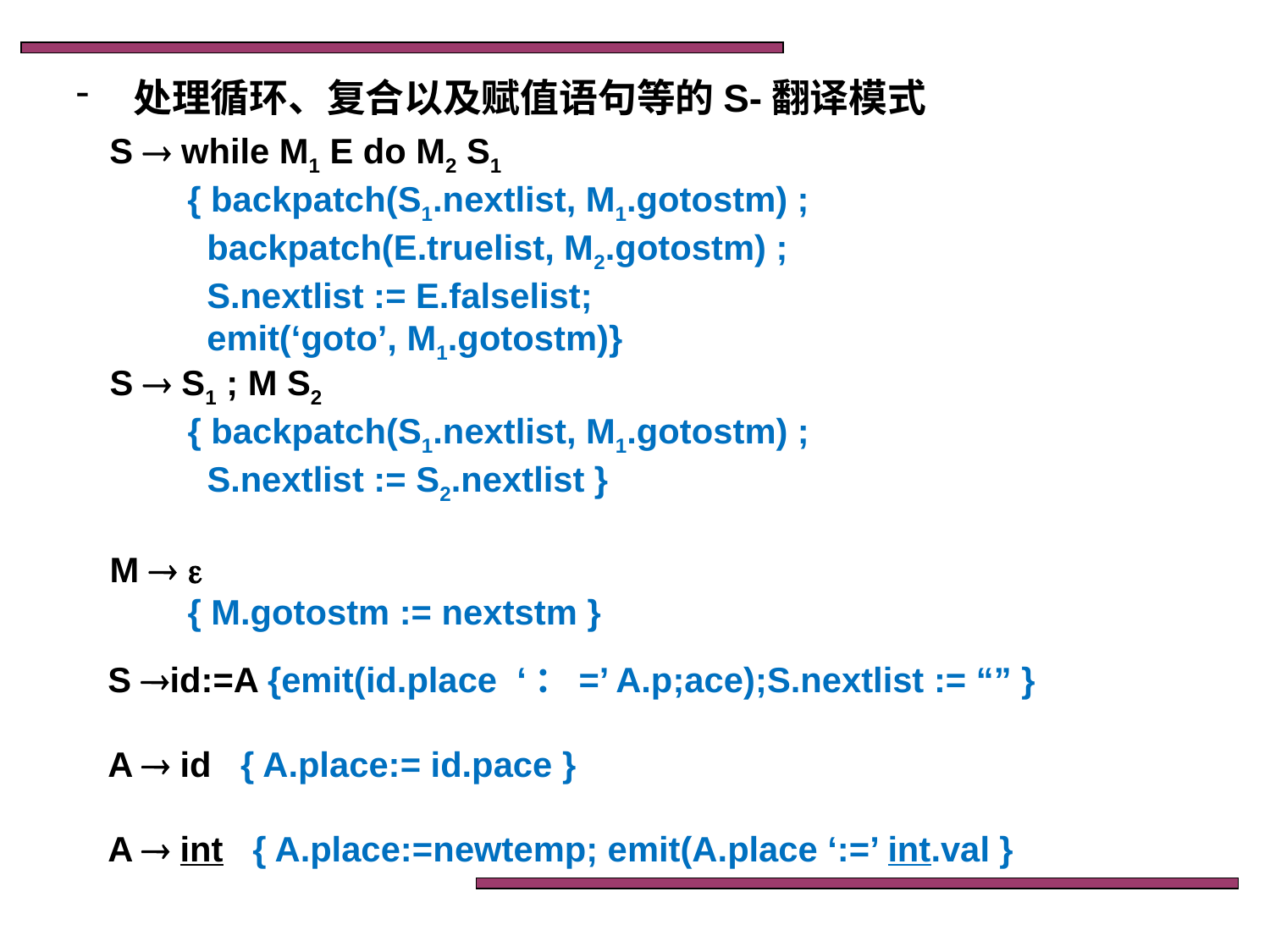

处理循环、复合以及赋值语句等的S-翻译模式
S → while M1 E do M2 S1
        { backpatch(S1.nextlist, M1.gotostm) ;
          backpatch(E.truelist, M2.gotostm) ;
          S.nextlist := E.falselist;
          emit(‘goto’, M1.gotostm)}
S → S1 ; M S2
        { backpatch(S1.nextlist, M1.gotostm) ;
          S.nextlist := S2.nextlist }

M → ε
        { M.gotostm := nextstm }

S →id:=A {emit(id.place  ‘：=’ A.p;ace);S.nextlist := “” }

A → id   { A.place:= id.pace }

A → int   { A.place:=newtemp; emit(A.place ‘:=’ int.val }

58